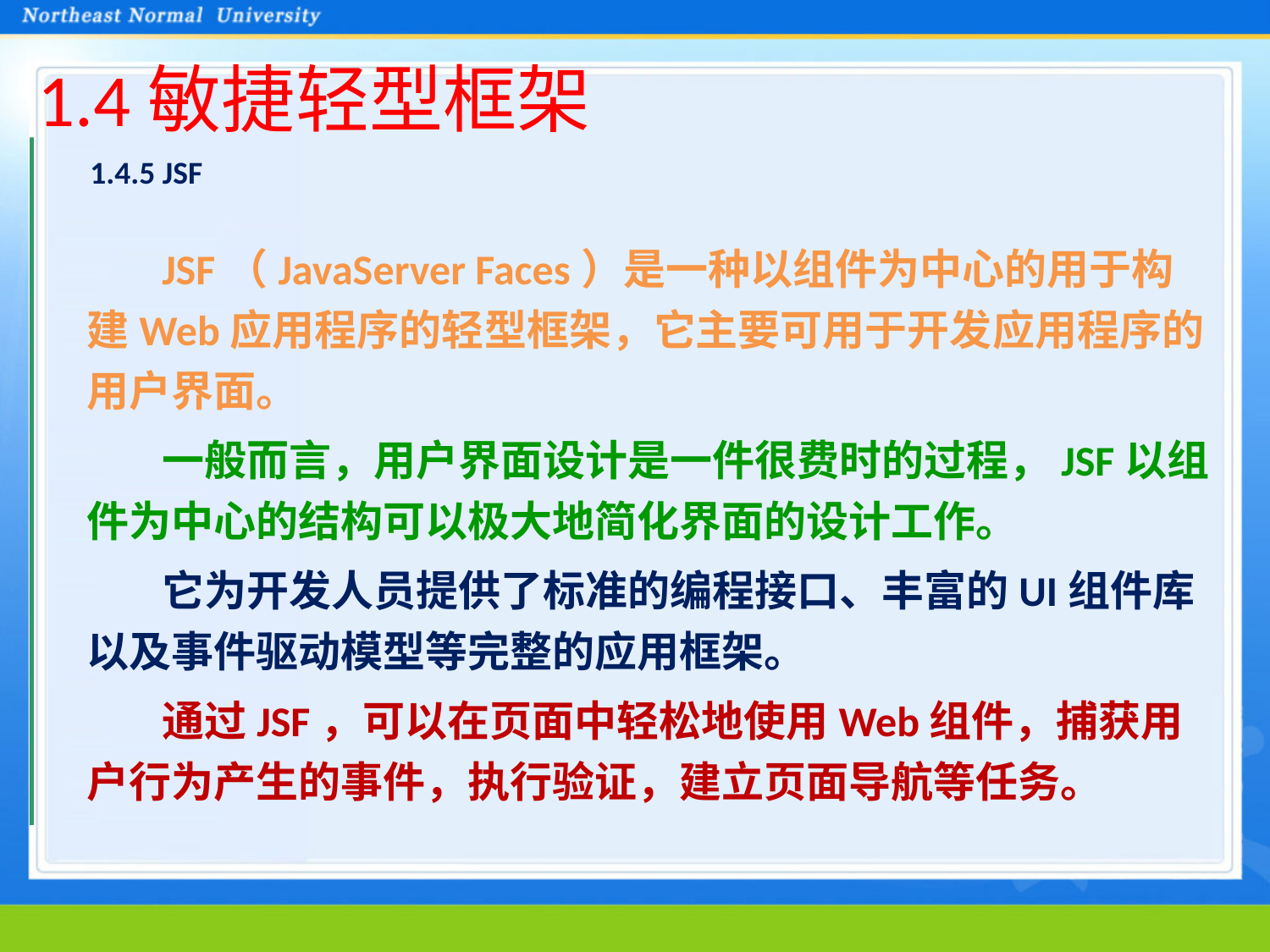

# 1.4敏捷轻型框架
1.4.5 JSF
JSF（JavaServer Faces）是一种以组件为中心的用于构建Web应用程序的轻型框架，它主要可用于开发应用程序的用户界面。
一般而言，用户界面设计是一件很费时的过程，JSF以组件为中心的结构可以极大地简化界面的设计工作。
它为开发人员提供了标准的编程接口、丰富的UI组件库以及事件驱动模型等完整的应用框架。
通过JSF，可以在页面中轻松地使用Web组件，捕获用户行为产生的事件，执行验证，建立页面导航等任务。